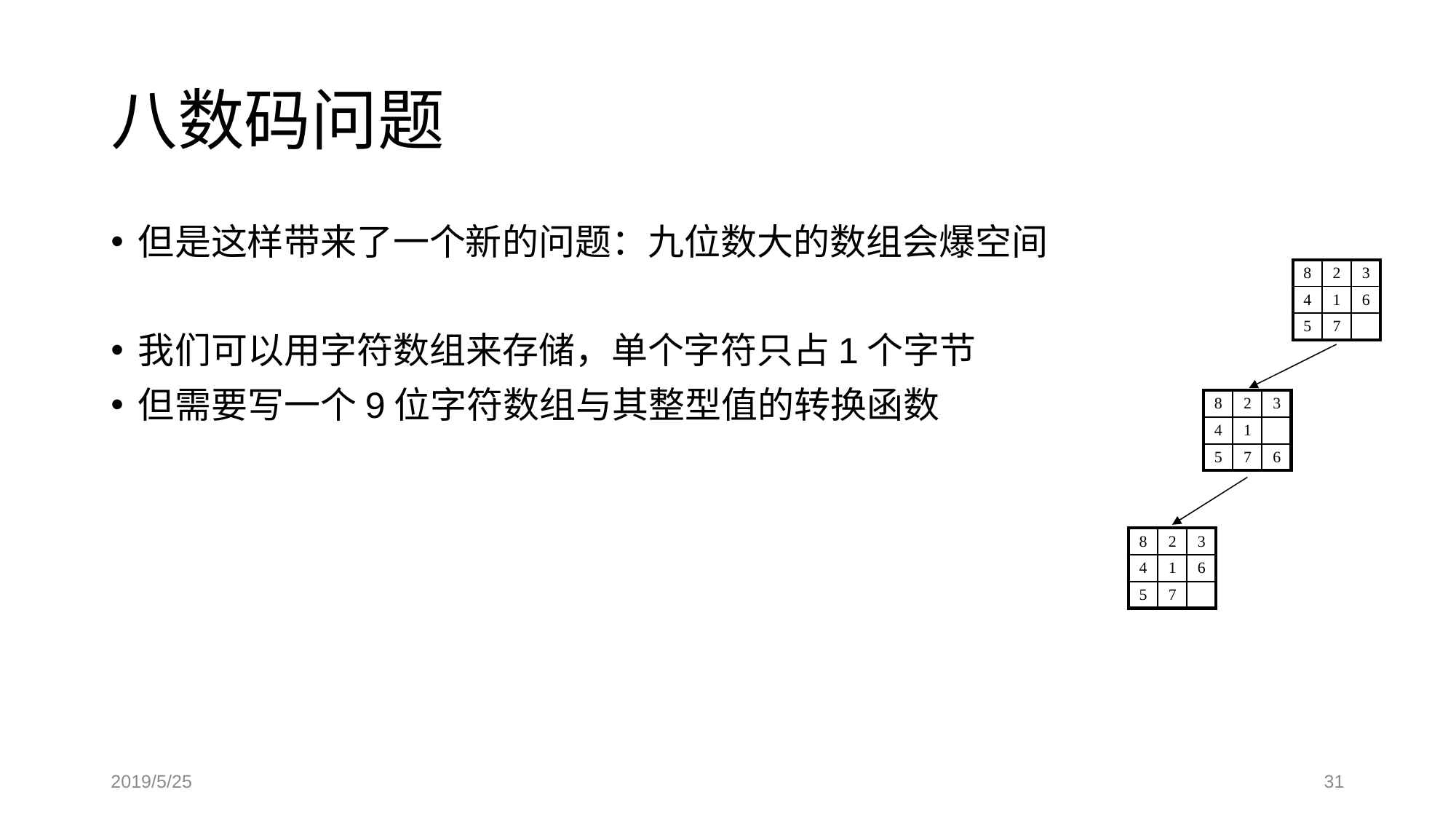

# 八数码问题
但是这样带来了一个新的问题：九位数大的数组会爆空间

我们可以用字符数组来存储，单个字符只占1个字节
但需要写一个9位字符数组与其整型值的转换函数

| 8 | 2 | 3 |
| --- | --- | --- |
| 4 | 1 | 6 |
| 5 | 7 |  |

| 8 | 2 | 3 |
| --- | --- | --- |
| 4 | 1 |  |
| 5 | 7 | 6 |

| 8 | 2 | 3 |
| --- | --- | --- |
| 4 | 1 | 6 |
| 5 | 7 |  |
2019/5/25
31